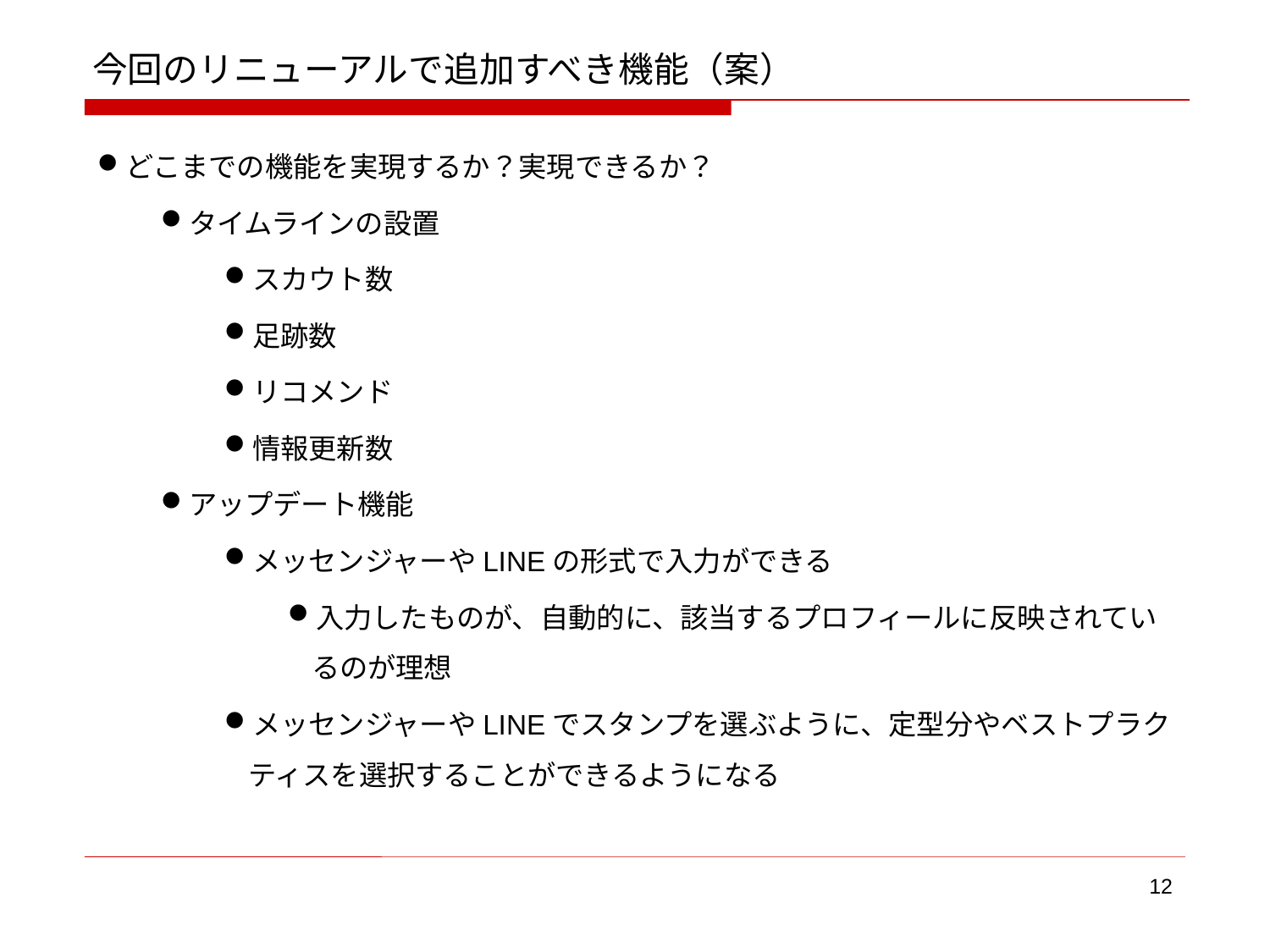

今回のリニューアルで追加すべき機能（案）
どこまでの機能を実現するか？実現できるか？
タイムラインの設置
スカウト数
足跡数
リコメンド
情報更新数
アップデート機能
メッセンジャーやLINEの形式で入力ができる
入力したものが、自動的に、該当するプロフィールに反映されているのが理想
メッセンジャーやLINEでスタンプを選ぶように、定型分やベストプラクティスを選択することができるようになる

12